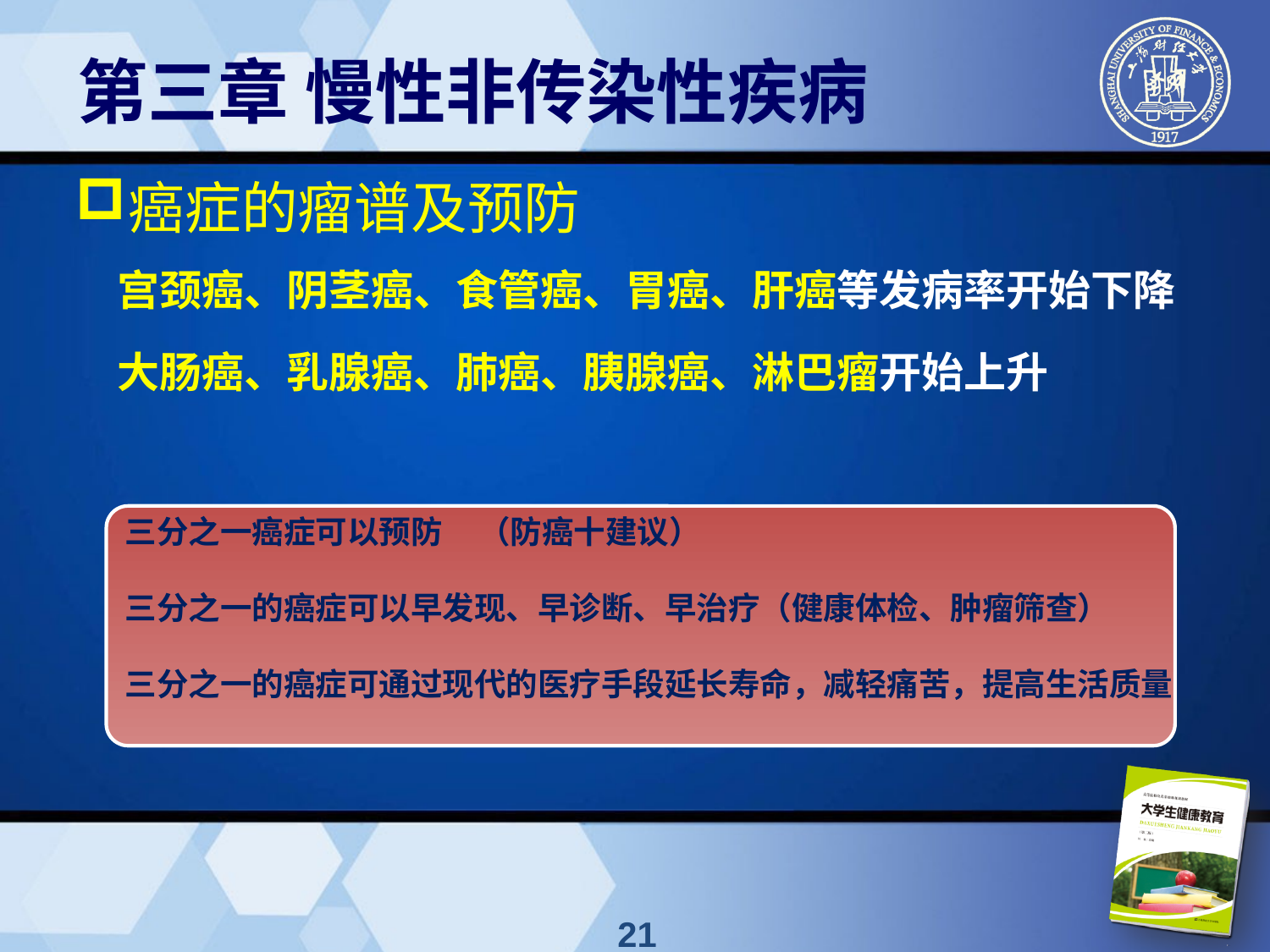

第三章 慢性非传染性疾病
癌症的瘤谱及预防
宫颈癌、阴茎癌、食管癌、胃癌、肝癌等发病率开始下降
大肠癌、乳腺癌、肺癌、胰腺癌、淋巴瘤开始上升
三分之一癌症可以预防     （防癌十建议）

三分之一的癌症可以早发现、早诊断、早治疗（健康体检、肿瘤筛查）

三分之一的癌症可通过现代的医疗手段延长寿命，减轻痛苦，提高生活质量

21